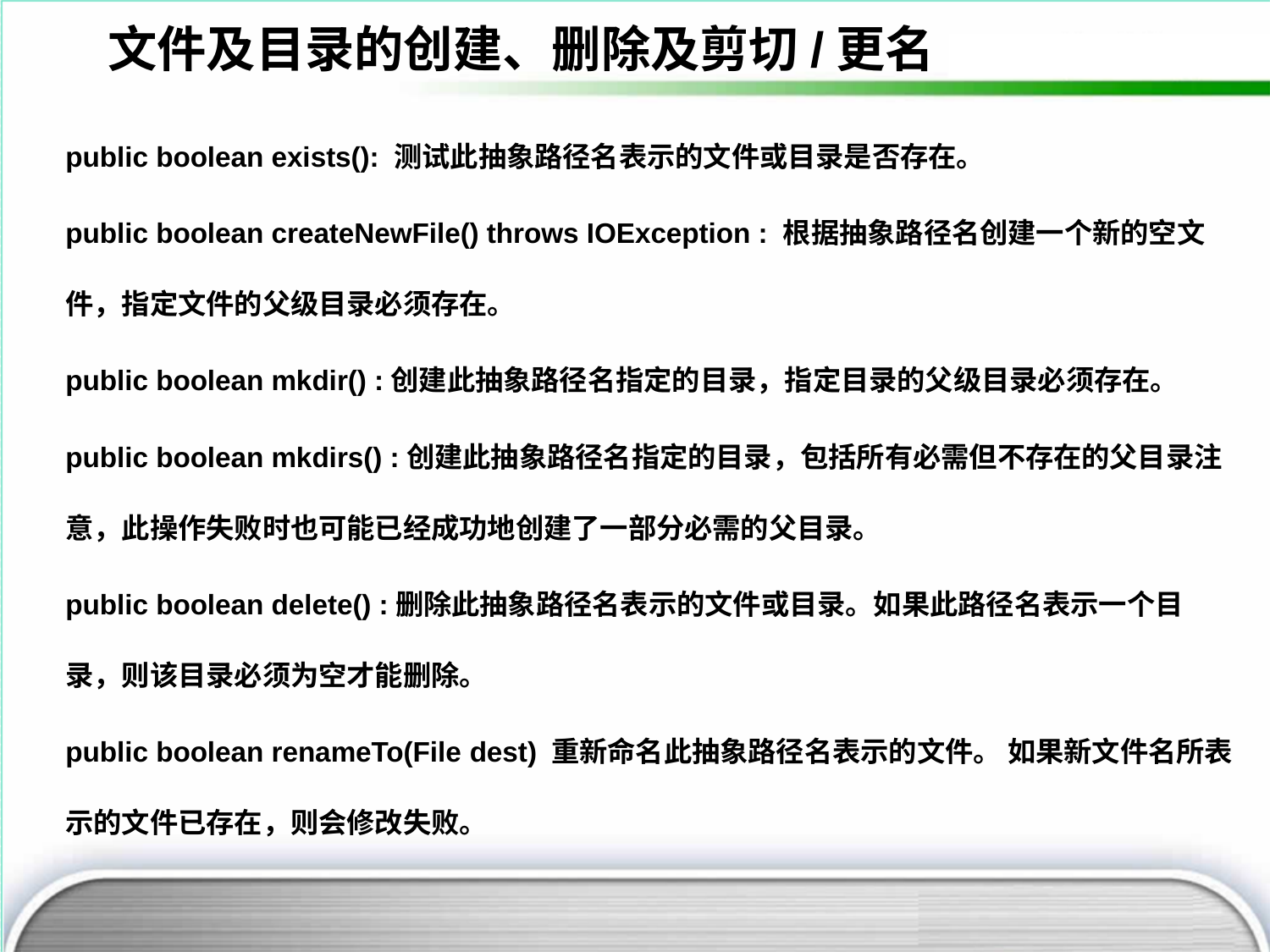

文件及目录的创建、删除及剪切/更名
public boolean exists(): 测试此抽象路径名表示的文件或目录是否存在。
public boolean createNewFile() throws IOException : 根据抽象路径名创建一个新的空文件，指定文件的父级目录必须存在。
public boolean mkdir() :创建此抽象路径名指定的目录，指定目录的父级目录必须存在。
public boolean mkdirs() :创建此抽象路径名指定的目录，包括所有必需但不存在的父目录注意，此操作失败时也可能已经成功地创建了一部分必需的父目录。
public boolean delete() :删除此抽象路径名表示的文件或目录。如果此路径名表示一个目录，则该目录必须为空才能删除。
public boolean renameTo(File dest) 重新命名此抽象路径名表示的文件。 如果新文件名所表示的文件已存在，则会修改失败。